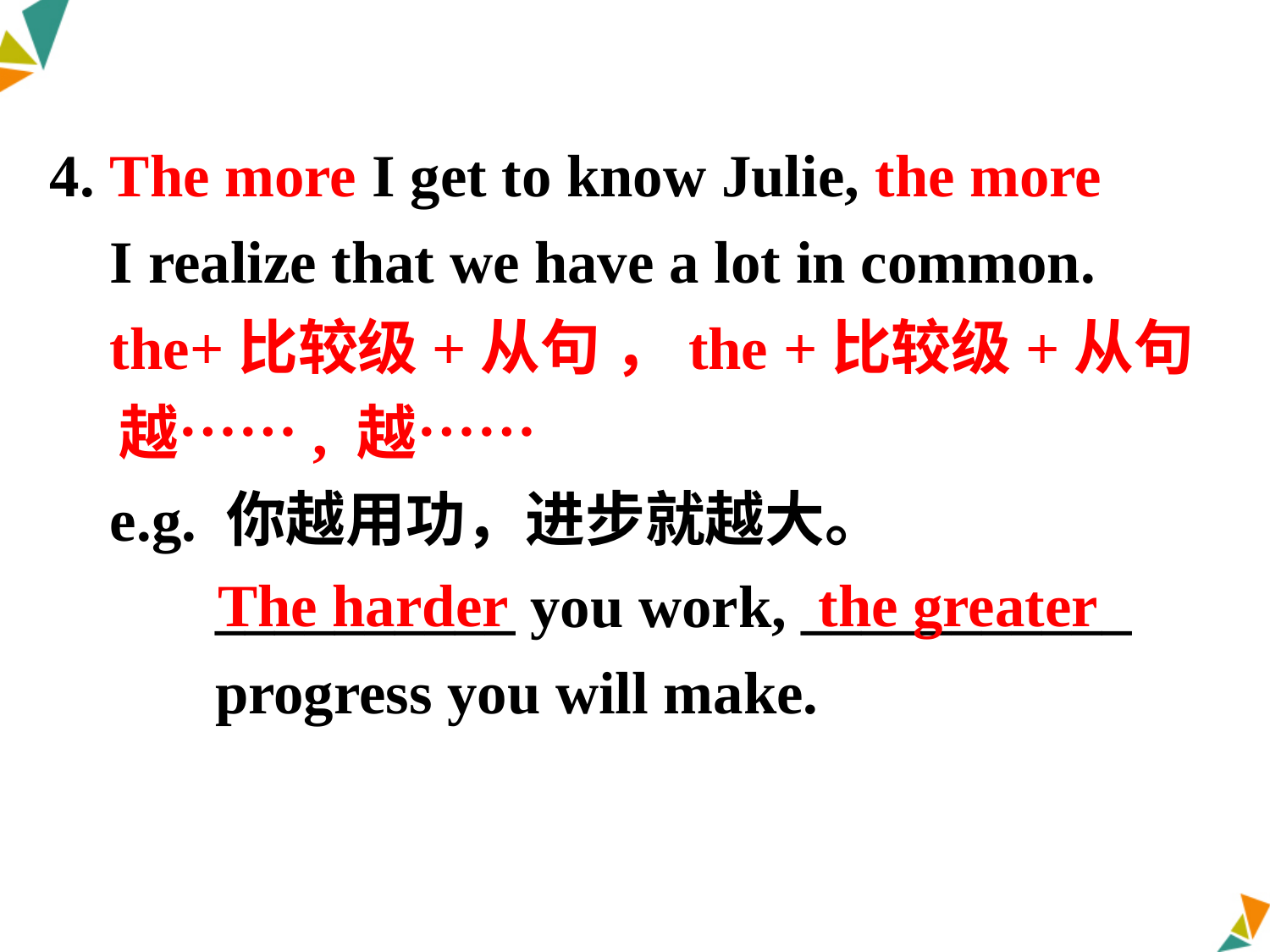

4. The more I get to know Julie, the more
    I realize that we have a lot in common.
    the+比较级+从句 ，the +比较级+从句
    越……, 越……
    e.g. 你越用功，进步就越大。
           __________ you work, ___________
           progress you will make.
The harder
the greater